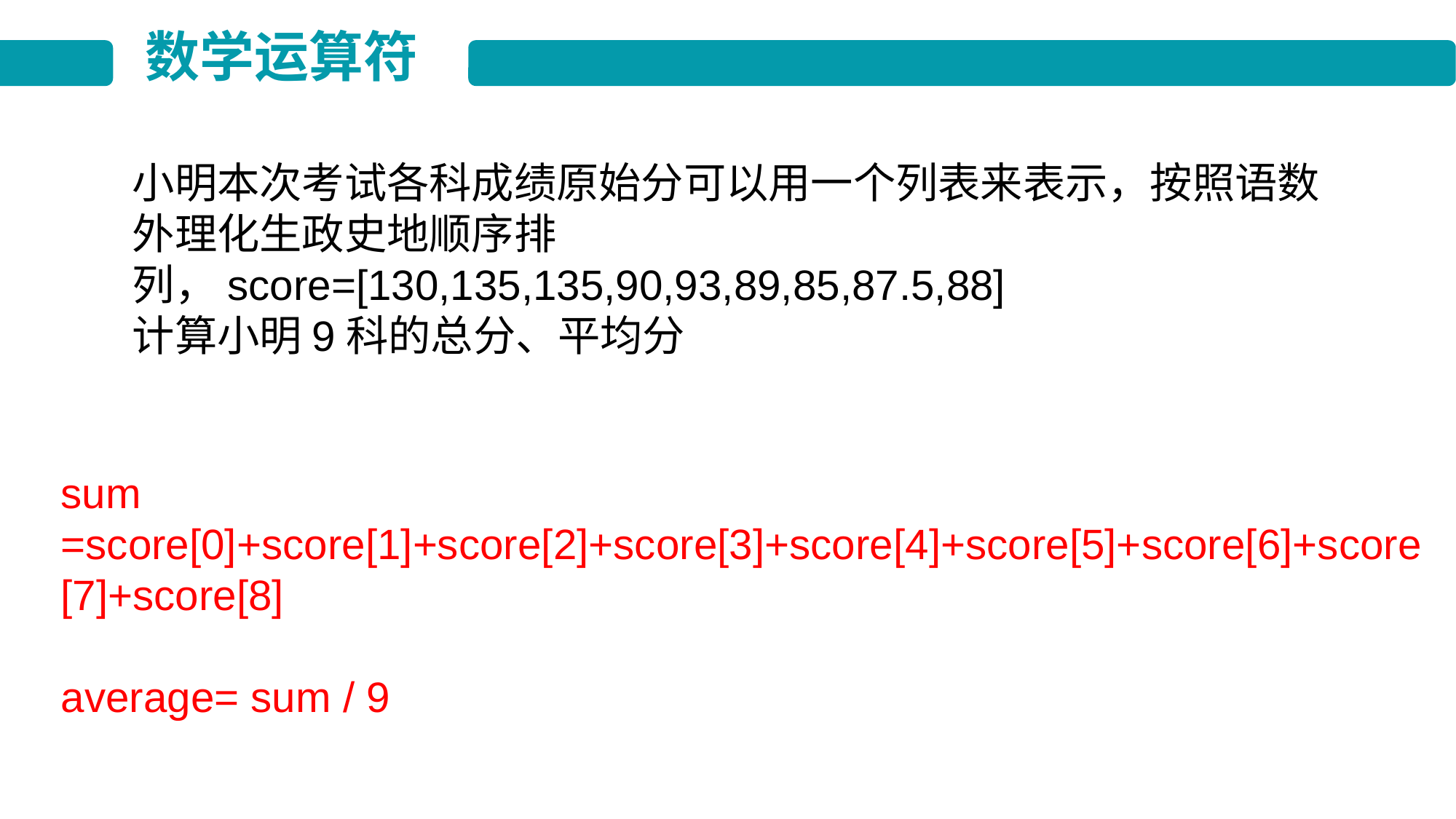

数学运算符

小明本次考试各科成绩原始分可以用一个列表来表示，按照语数外理化生政史地顺序排列，score=[130,135,135,90,93,89,85,87.5,88]
计算小明9科的总分、平均分

sum =score[0]+score[1]+score[2]+score[3]+score[4]+score[5]+score[6]+score[7]+score[8]

average= sum / 9